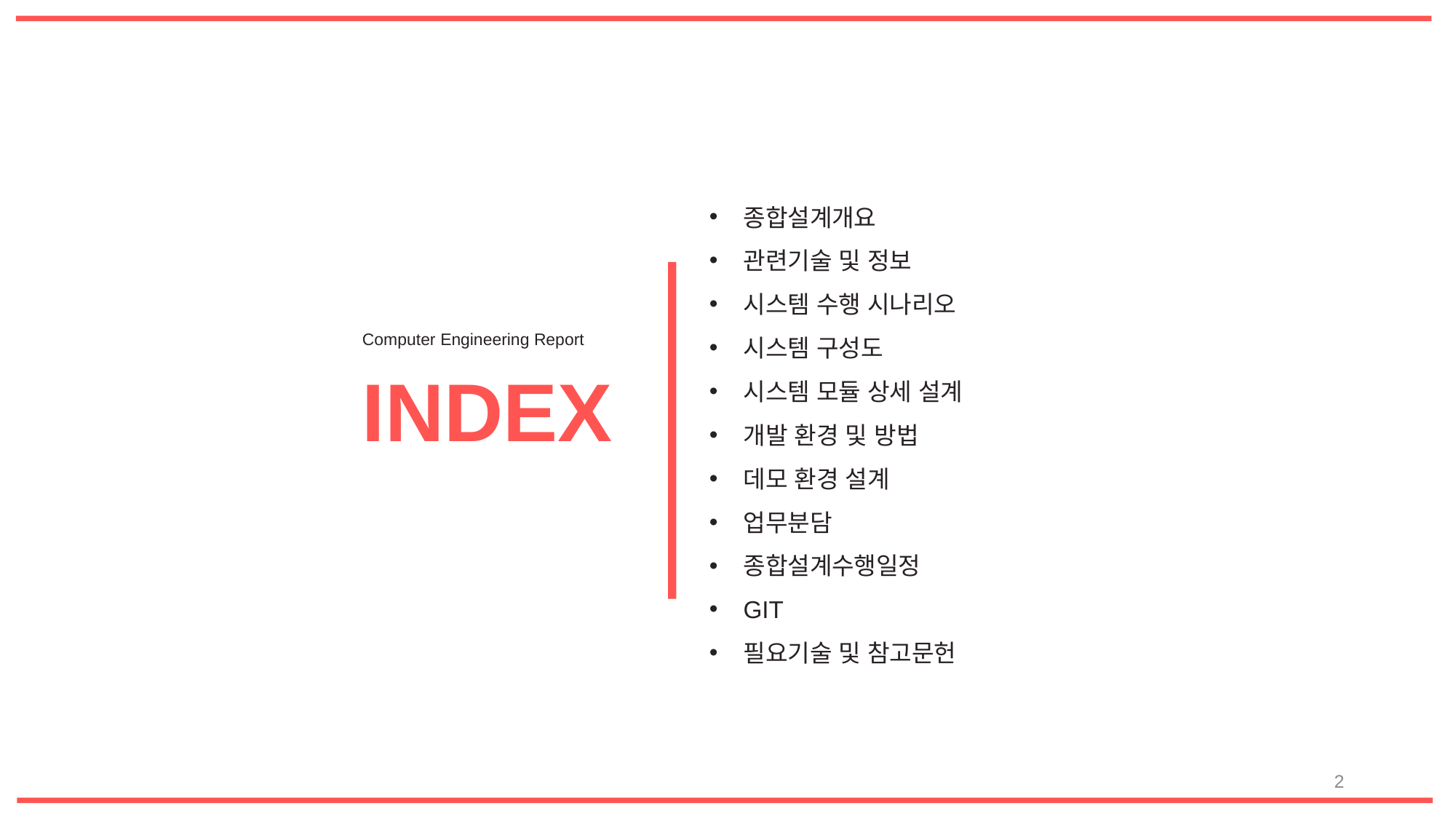

종합설계개요
관련기술 및 정보
시스템 수행 시나리오
시스템 구성도
시스템 모듈 상세 설계
개발 환경 및 방법
데모 환경 설계
업무분담
종합설계수행일정
GIT
필요기술 및 참고문헌
Computer Engineering Report

INDEX

2